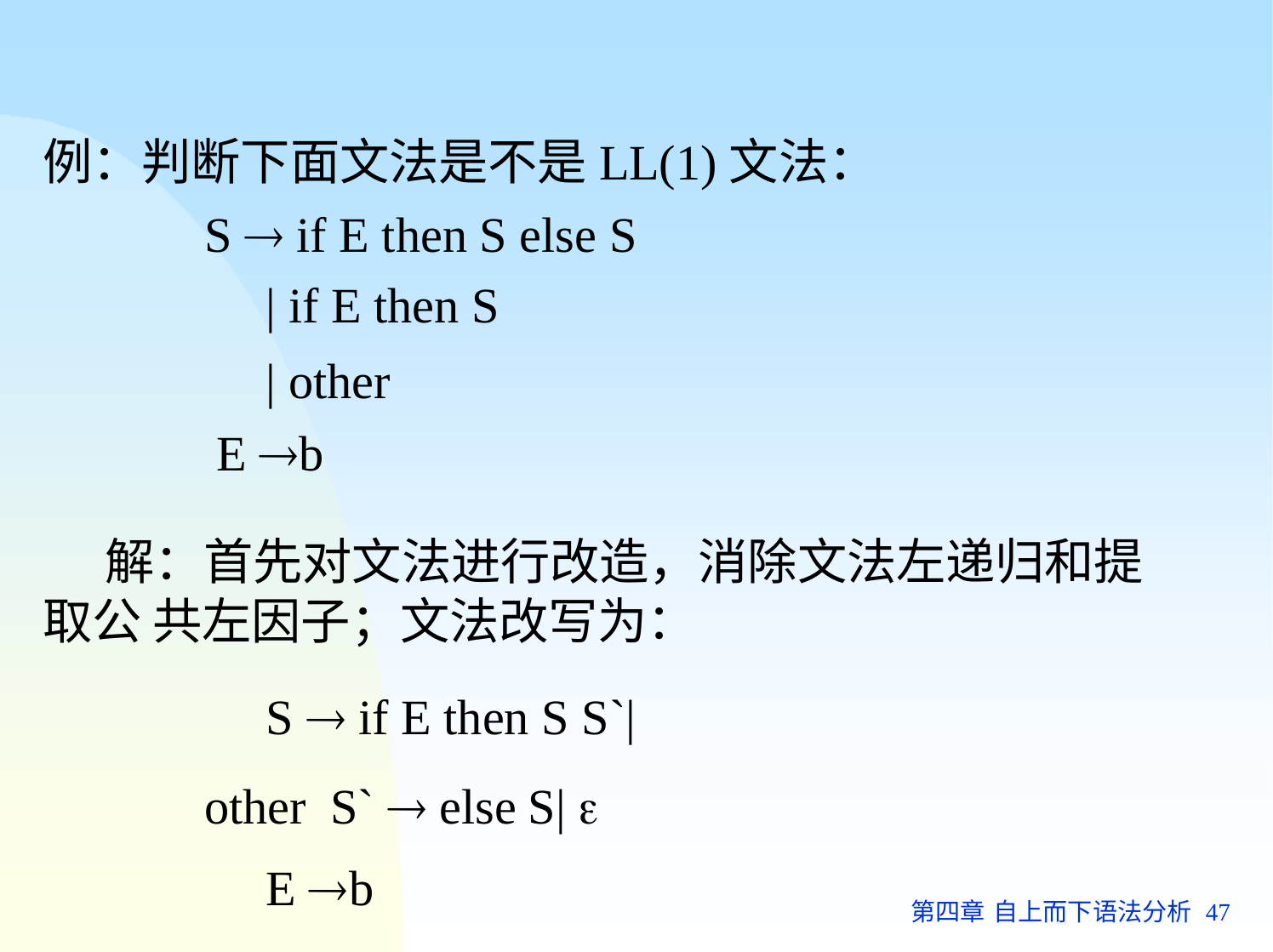

例：判断下面文法是不是LL(1)文法：
S → if E then S else S
| if E then S
| other  E →b
解：首先对文法进行改造，消除文法左递归和提取公 共左因子；文法改写为：
S → if E then S S`|other  S` → else S| ε
E →b
第四章 自上而下语法分析 47